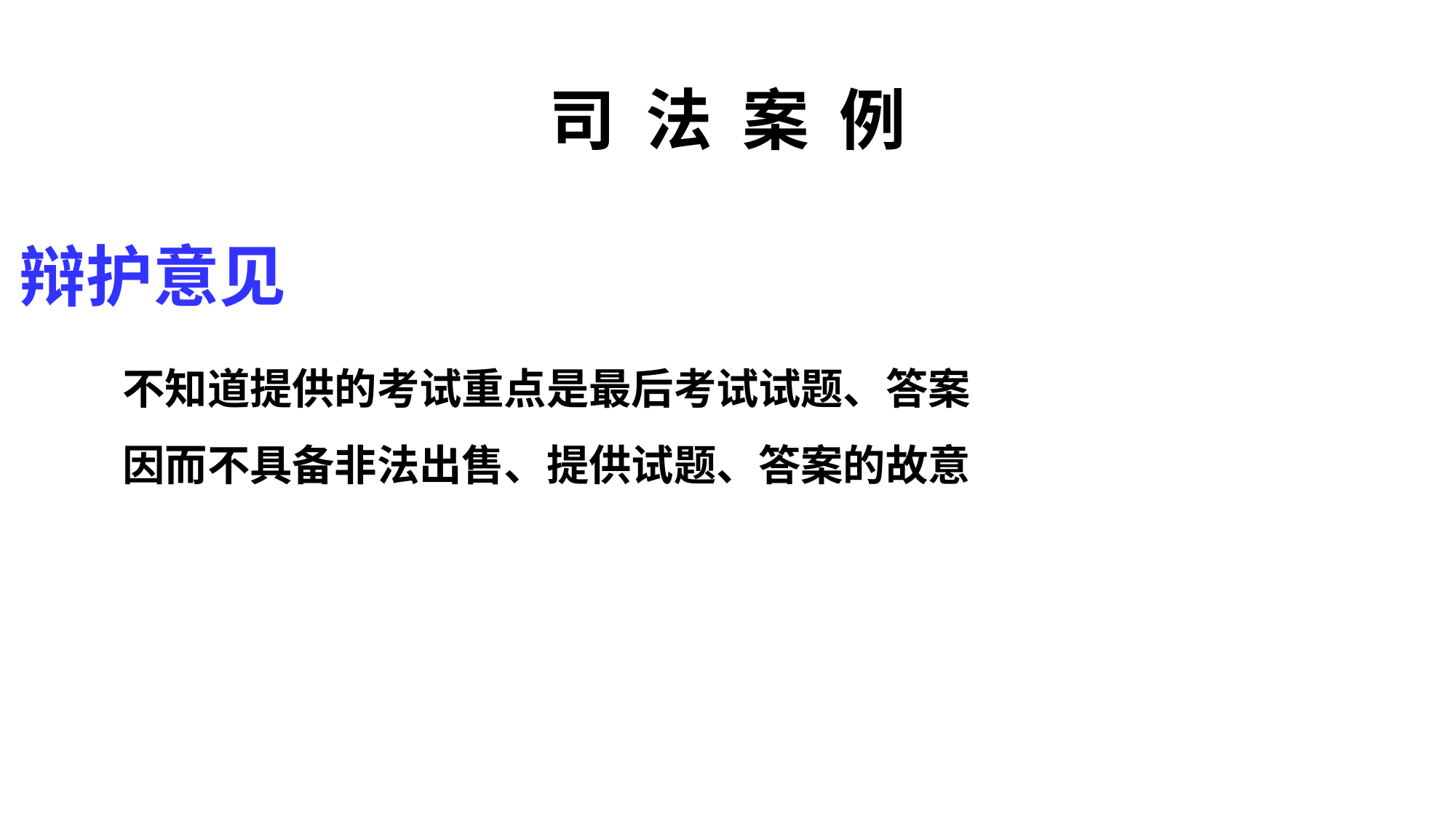

# 司  法  案  例
辩护意见

    不知道提供的考试重点是最后考试试题、答案
    因而不具备非法出售、提供试题、答案的故意